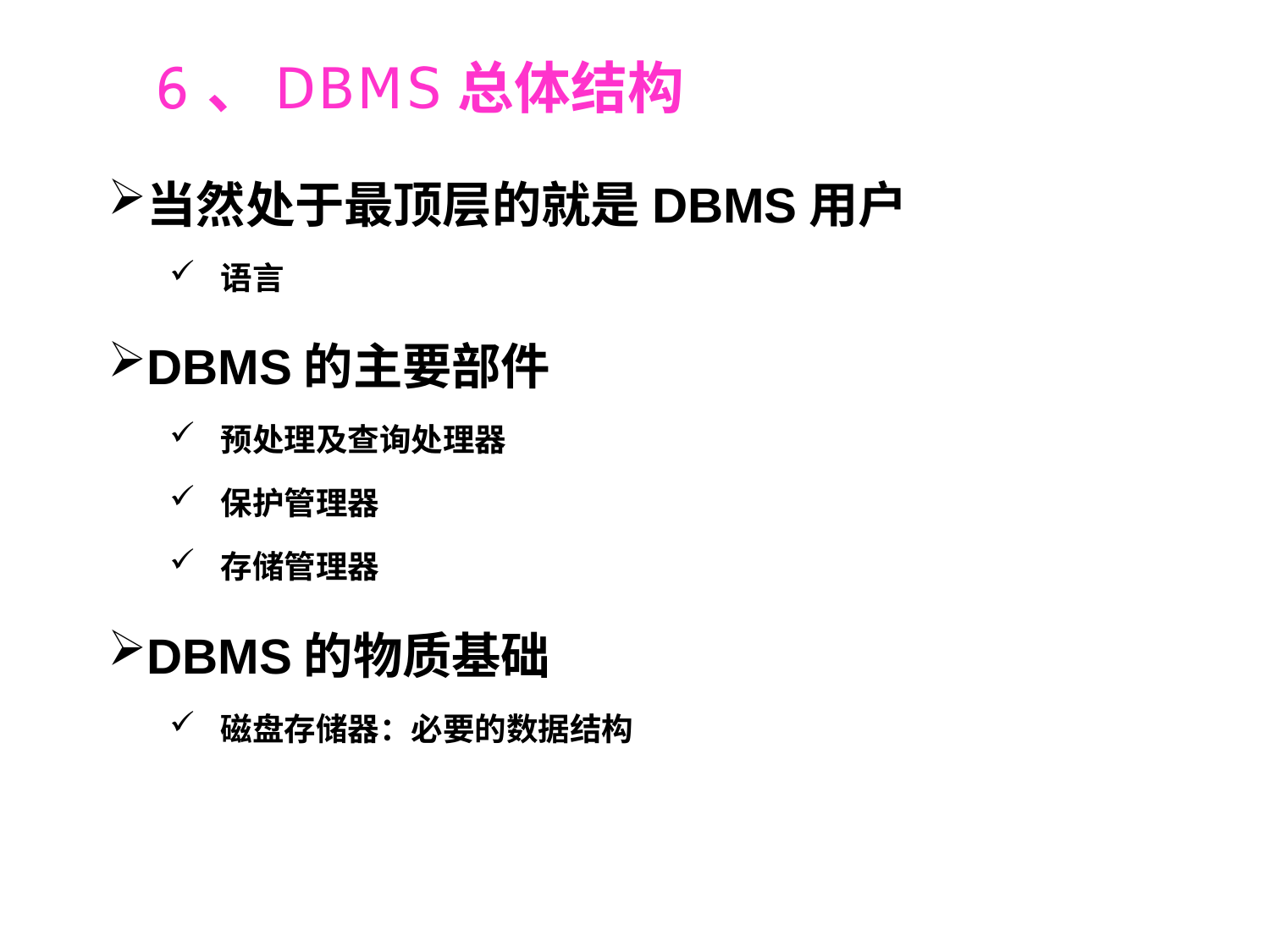

6、DBMS总体结构
当然处于最顶层的就是DBMS用户
语言
DBMS的主要部件
预处理及查询处理器
保护管理器
存储管理器
DBMS的物质基础
磁盘存储器：必要的数据结构